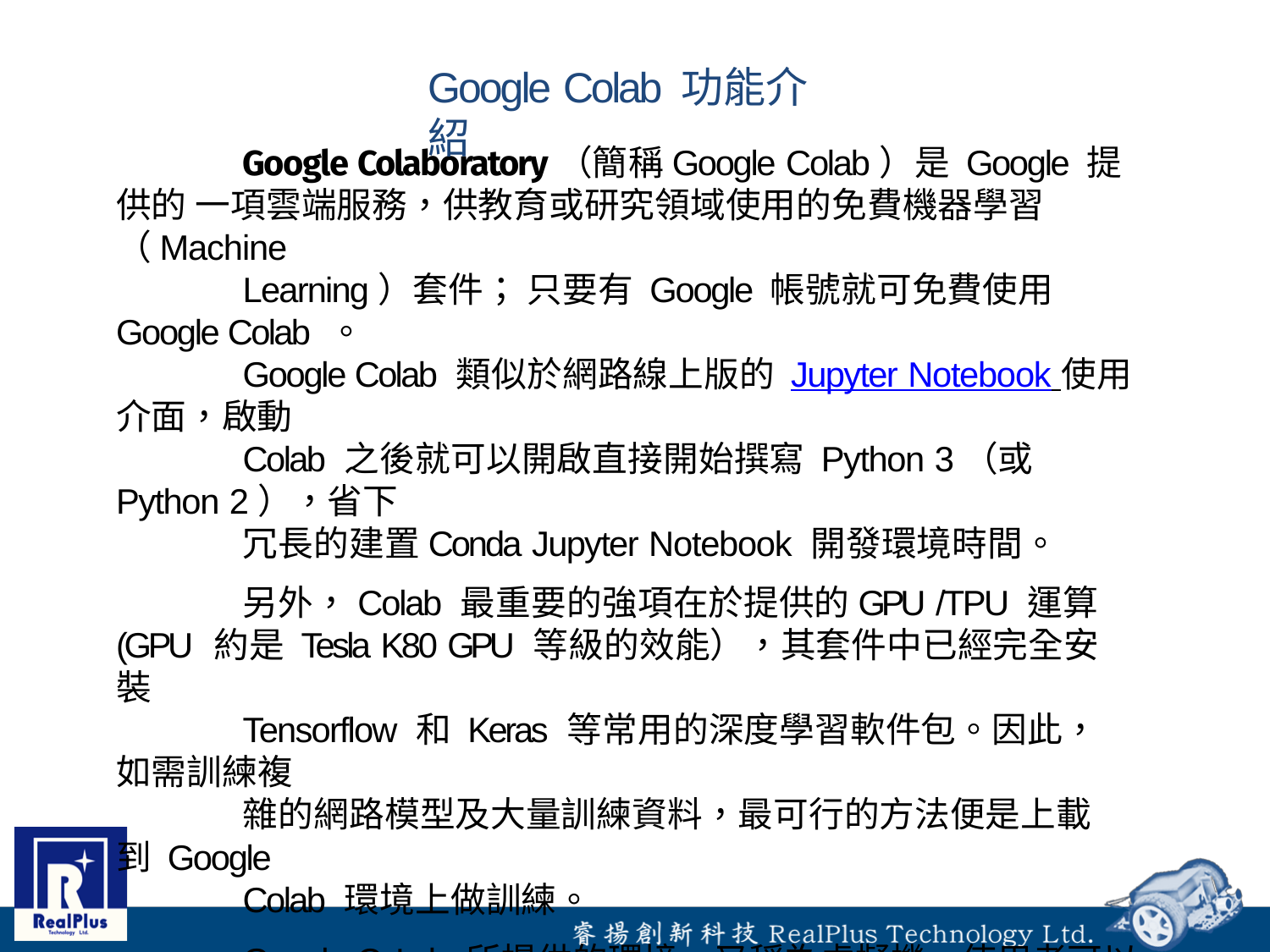

# Google Colab 功能介紹
Google Colaboratory（簡稱Google Colab）是 Google 提供的 一項雲端服務，供教育或研究領域使用的免費機器學習（Machine
Learning）套件； 只要有 Google 帳號就可免費使用 Google Colab 。
Google Colab 類似於網路線上版的 Jupyter Notebook 使用介面，啟動
Colab 之後就可以開啟直接開始撰寫 Python 3（或Python 2），省下
冗長的建置Conda Jupyter Notebook 開發環境時間。
另外，Colab 最重要的強項在於提供的GPU /TPU 運算(GPU  約是 Tesla K80 GPU 等級的效能），其套件中已經完全安裝
Tensorflow 和 Keras 等常用的深度學習軟件包。因此，如需訓練複
雜的網路模型及大量訓練資料，最可行的方法便是上載到 Google
Colab 環境上做訓練。
Google CoLab 所提供的環境，又稱為虛擬機，使用者可以 同時開啟多的虛擬機。但是，一個虛擬機在使用一段時間後會被自 動收回(約12 小時)。虛擬機與Google 雲端硬碟可以結合運用，所以 在虛擬機訓練之成果，必須在其時間內保存至雲端硬碟，或可以下 載到本機電腦，已備下次訓練之用。